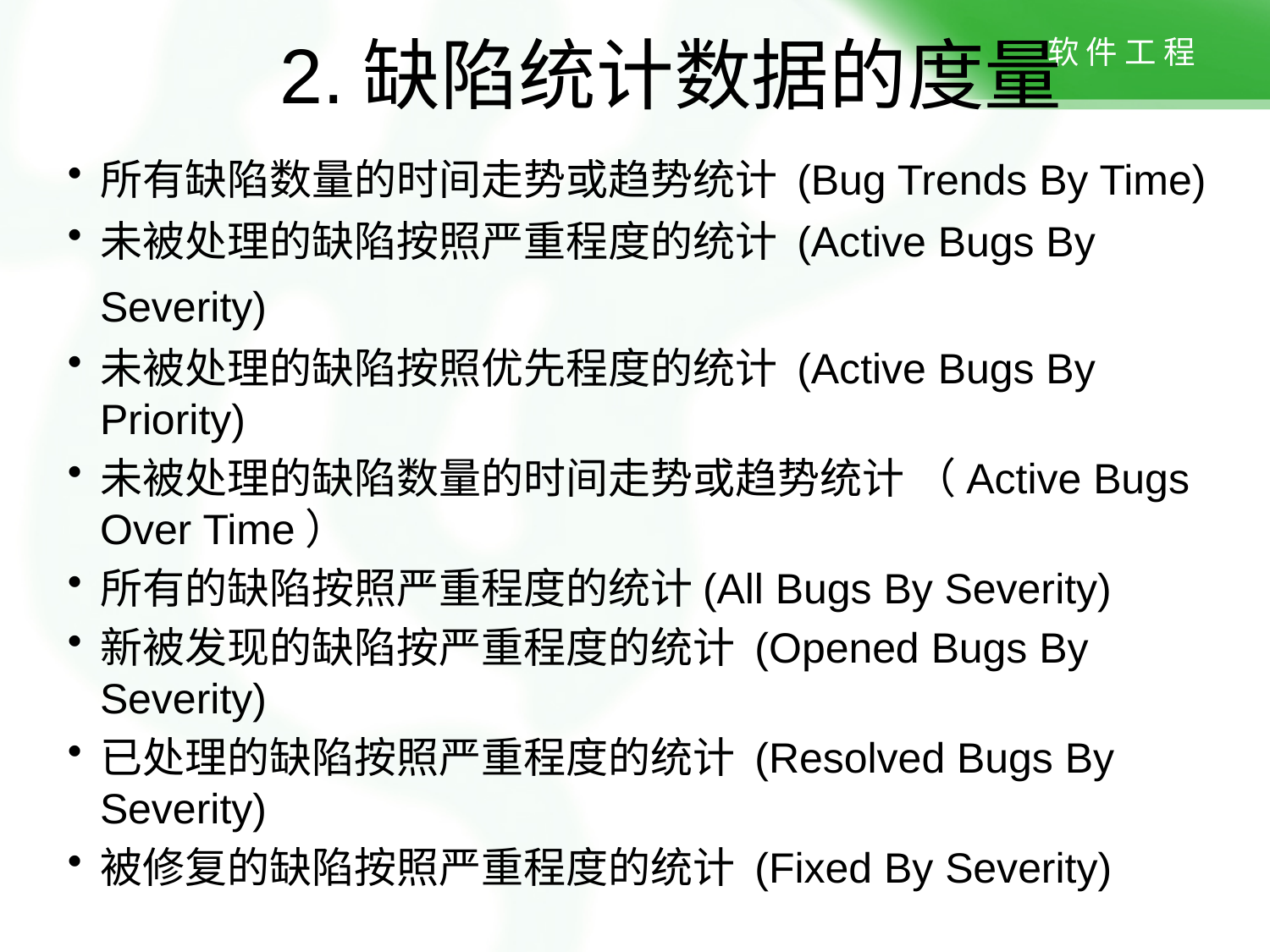

# 2.缺陷统计数据的度量
所有缺陷数量的时间走势或趋势统计 (Bug Trends By Time)
未被处理的缺陷按照严重程度的统计 (Active Bugs By Severity)
未被处理的缺陷按照优先程度的统计 (Active Bugs By Priority)
未被处理的缺陷数量的时间走势或趋势统计 （Active Bugs Over Time）
所有的缺陷按照严重程度的统计(All Bugs By Severity)
新被发现的缺陷按严重程度的统计 (Opened Bugs By Severity)
已处理的缺陷按照严重程度的统计 (Resolved Bugs By Severity)
被修复的缺陷按照严重程度的统计 (Fixed By Severity)